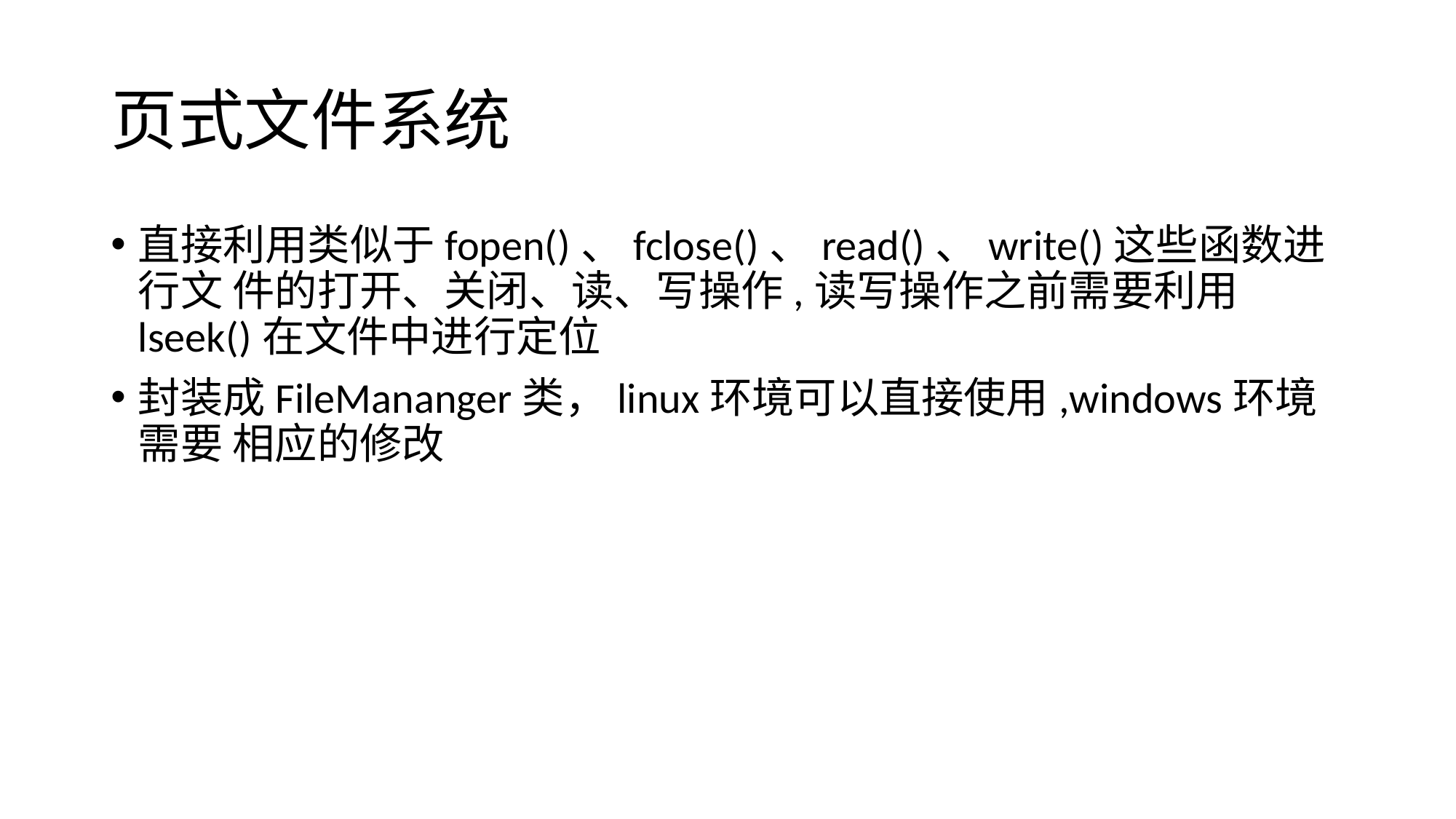

# 页式文件系统
直接利用类似于fopen()、fclose()、read()、write()这些函数进行文 件的打开、关闭、读、写操作,读写操作之前需要利用lseek()在文件中进行定位
封装成FileMananger类，linux环境可以直接使用,windows环境需要 相应的修改